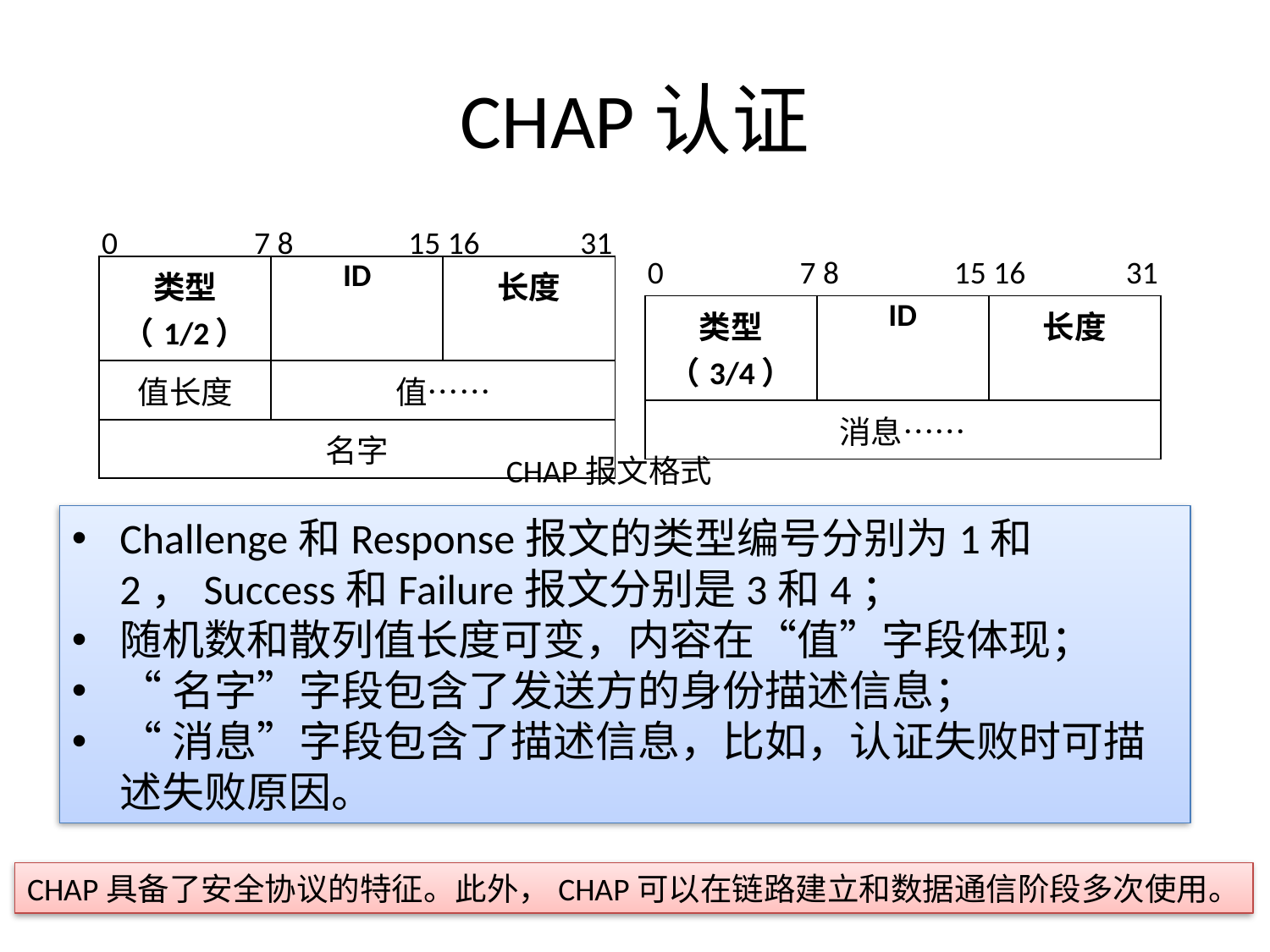

# CHAP认证
0                   7 8                15 16              31
0                   7 8                15 16              31
| 类型（1/2） | ID | 长度 |
| --- | --- | --- |
| 值长度 | 值…… |  |
| 名字 |  |  |
| 类型（3/4） | ID | 长度 |
| --- | --- | --- |
| 消息…… |  |  |
CHAP报文格式
Challenge和Response报文的类型编号分别为1和2，Success和Failure报文分别是3和4；
随机数和散列值长度可变，内容在“值”字段体现；
“名字”字段包含了发送方的身份描述信息；
“消息”字段包含了描述信息，比如，认证失败时可描述失败原因。
CHAP具备了安全协议的特征。此外，CHAP可以在链路建立和数据通信阶段多次使用。